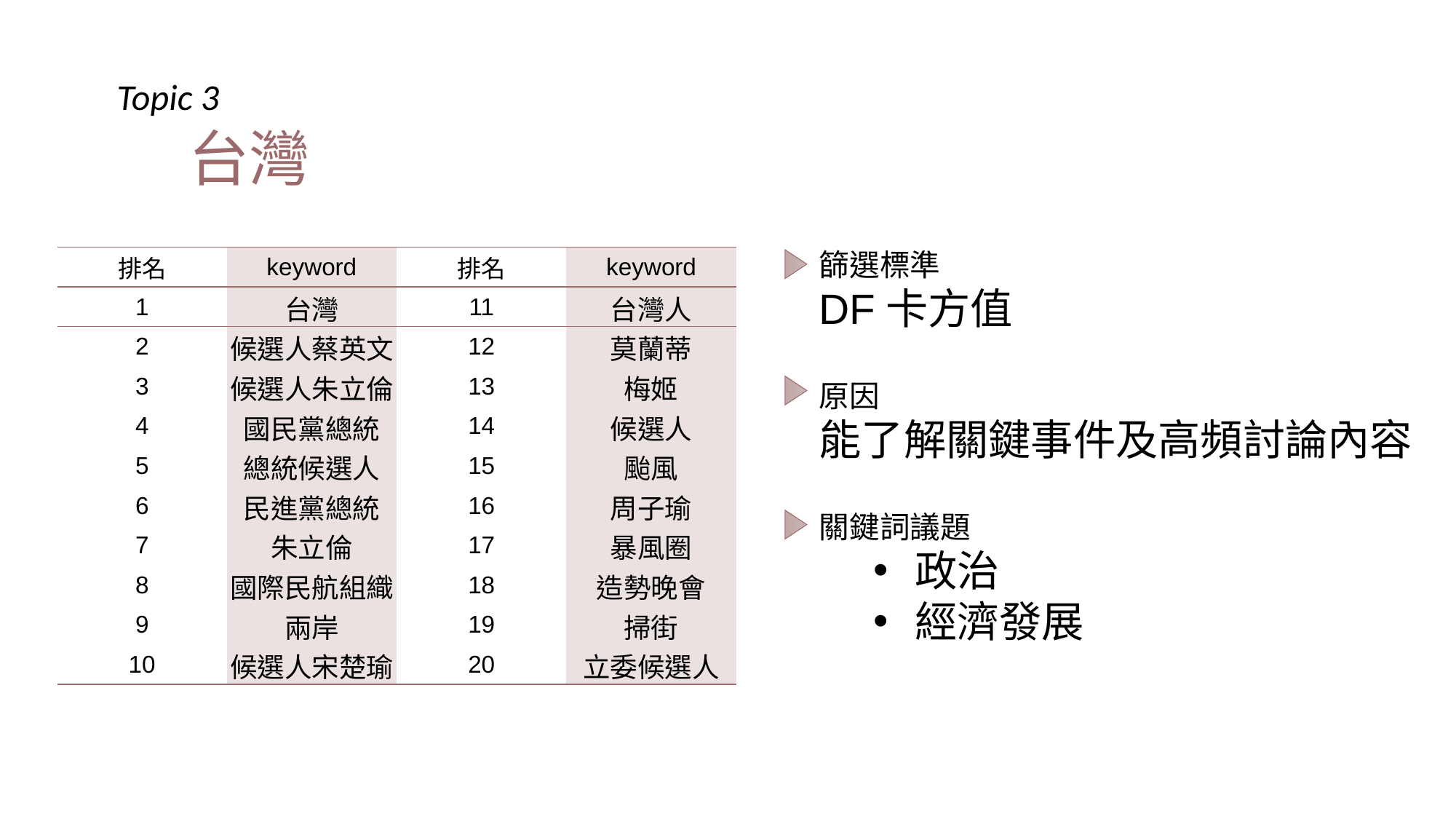

Topic 3
台灣
篩選標準
DF卡方值

原因
能了解關鍵事件及高頻討論內容

關鍵詞議題
政治
經濟發展
| 排名 | keyword | 排名 | keyword |
| --- | --- | --- | --- |
| 1 | 台灣 | 11 | 台灣人 |
| 2 | 候選人蔡英文 | 12 | 莫蘭蒂 |
| 3 | 候選人朱立倫 | 13 | 梅姬 |
| 4 | 國民黨總統 | 14 | 候選人 |
| 5 | 總統候選人 | 15 | 颱風 |
| 6 | 民進黨總統 | 16 | 周子瑜 |
| 7 | 朱立倫 | 17 | 暴風圈 |
| 8 | 國際民航組織 | 18 | 造勢晚會 |
| 9 | 兩岸 | 19 | 掃街 |
| 10 | 候選人宋楚瑜 | 20 | 立委候選人 |